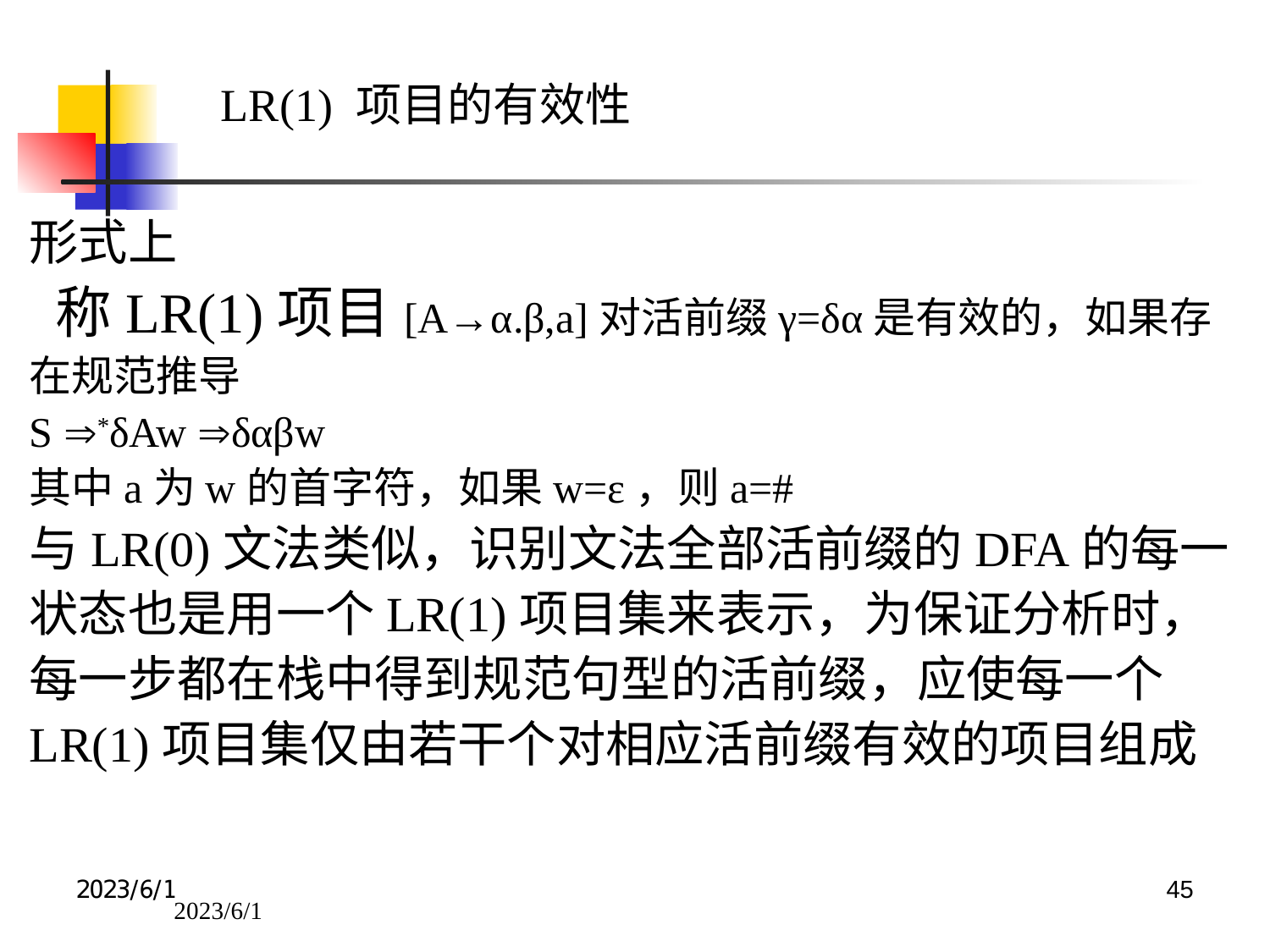

LR(1) 项目的有效性
形式上
 称LR(1)项目[A→α.β,a]对活前缀γ=δα是有效的，如果存在规范推导
S ⇒*δAw ⇒δαβw
其中a为w的首字符，如果w=ε，则a=#
与LR(0)文法类似，识别文法全部活前缀的DFA的每一状态也是用一个LR(1)项目集来表示，为保证分析时，每一步都在栈中得到规范句型的活前缀，应使每一个LR(1)项目集仅由若干个对相应活前缀有效的项目组成
2023/6/1
2023/6/1
45